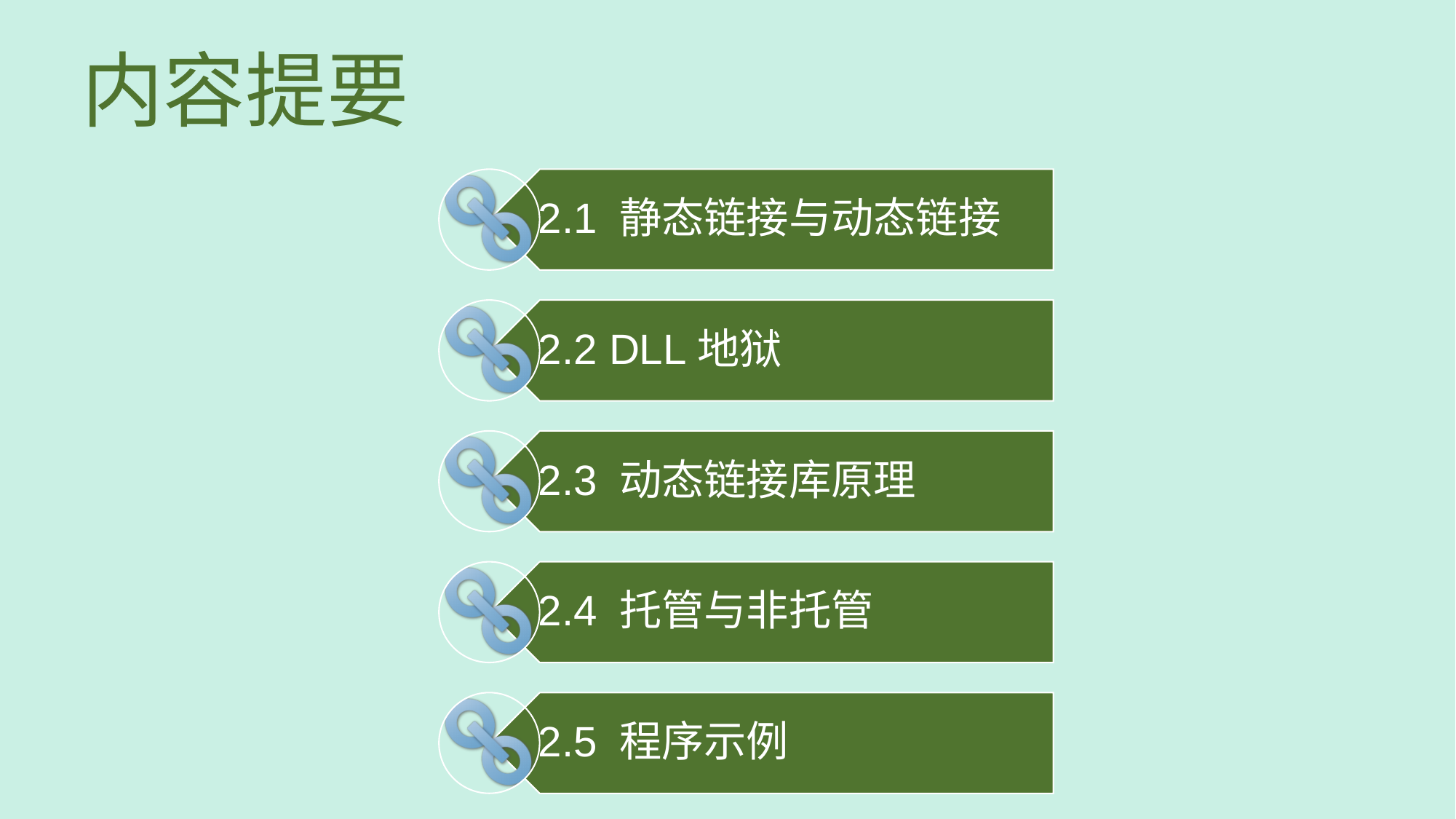

# 内容提要
2.1 静态链接与动态链接
2.2 DLL地狱
2.3 动态链接库原理
2.4 托管与非托管
2.5 程序示例